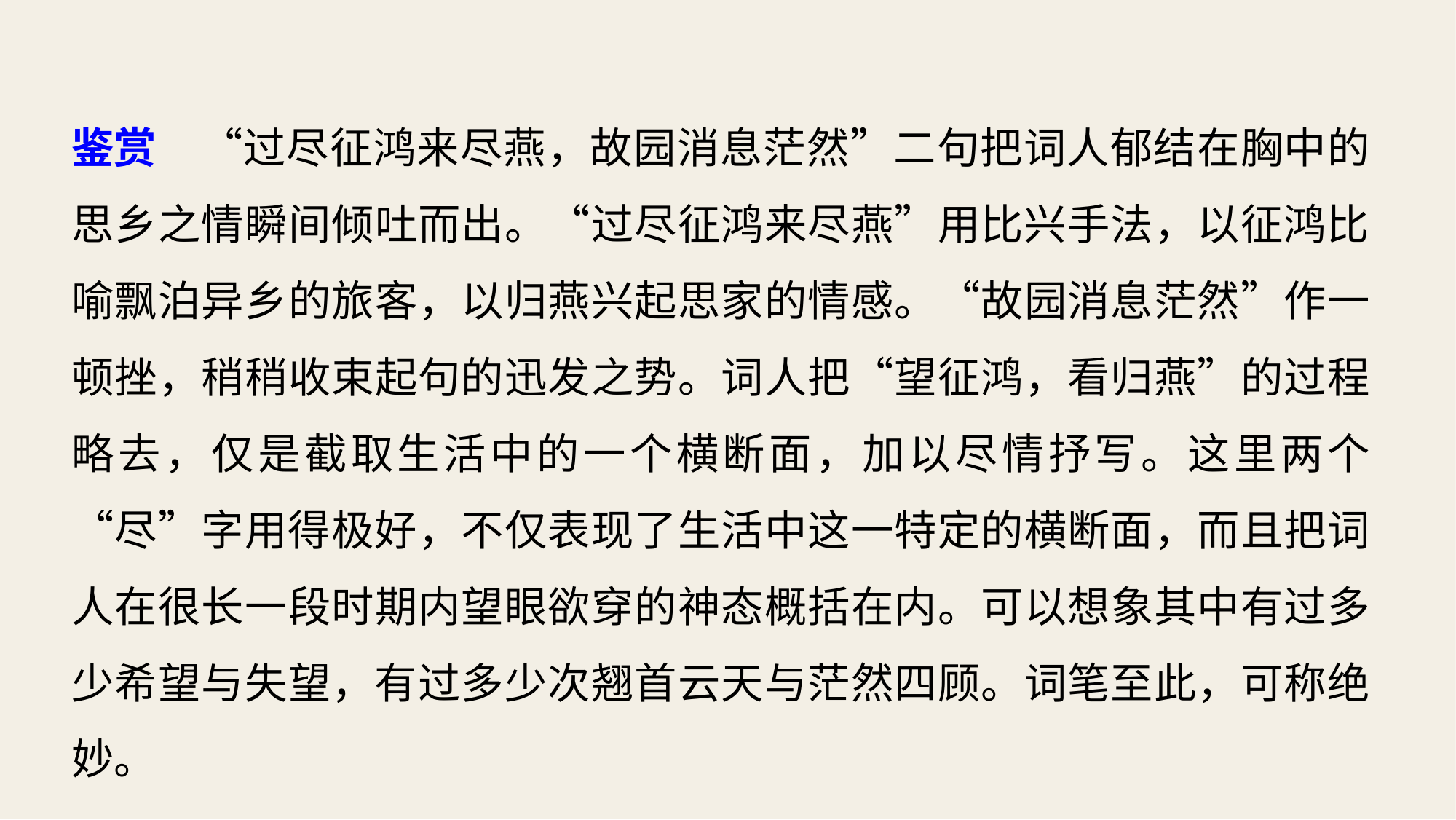

鉴赏　“过尽征鸿来尽燕，故园消息茫然”二句把词人郁结在胸中的思乡之情瞬间倾吐而出。“过尽征鸿来尽燕”用比兴手法，以征鸿比喻飘泊异乡的旅客，以归燕兴起思家的情感。“故园消息茫然”作一顿挫，稍稍收束起句的迅发之势。词人把“望征鸿，看归燕”的过程略去，仅是截取生活中的一个横断面，加以尽情抒写。这里两个“尽”字用得极好，不仅表现了生活中这一特定的横断面，而且把词人在很长一段时期内望眼欲穿的神态概括在内。可以想象其中有过多少希望与失望，有过多少次翘首云天与茫然四顾。词笔至此，可称绝妙。